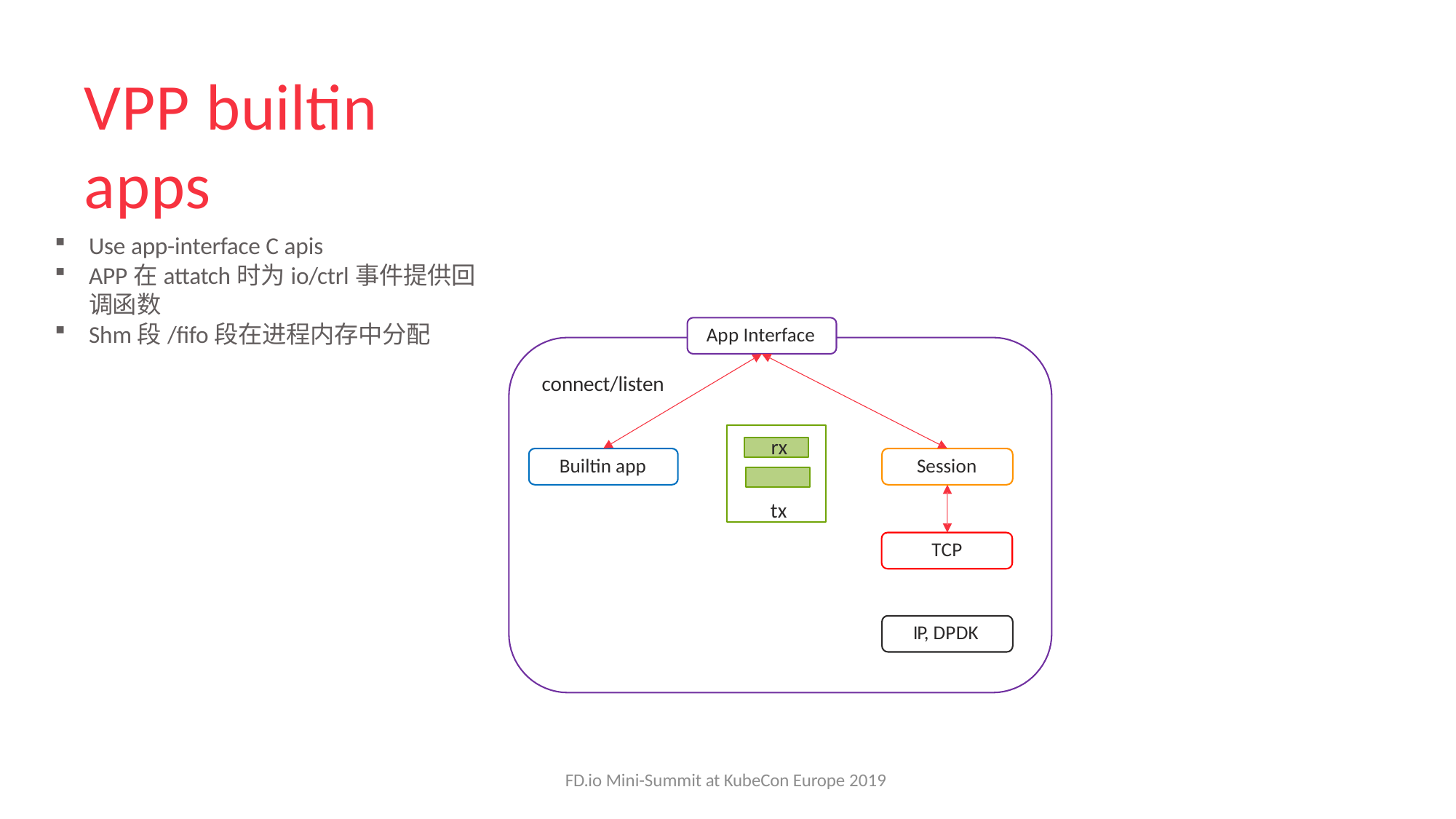

# VPP builtin apps
Use app-interface C apis
APP在attatch时为io/ctrl事件提供回调函数
Shm段/fifo段在进程内存中分配

App Interface

connect/listen
rx  tx

Builtin app
Session

TCP

IP, DPDK
FD.io Mini-Summit at KubeCon Europe 2019